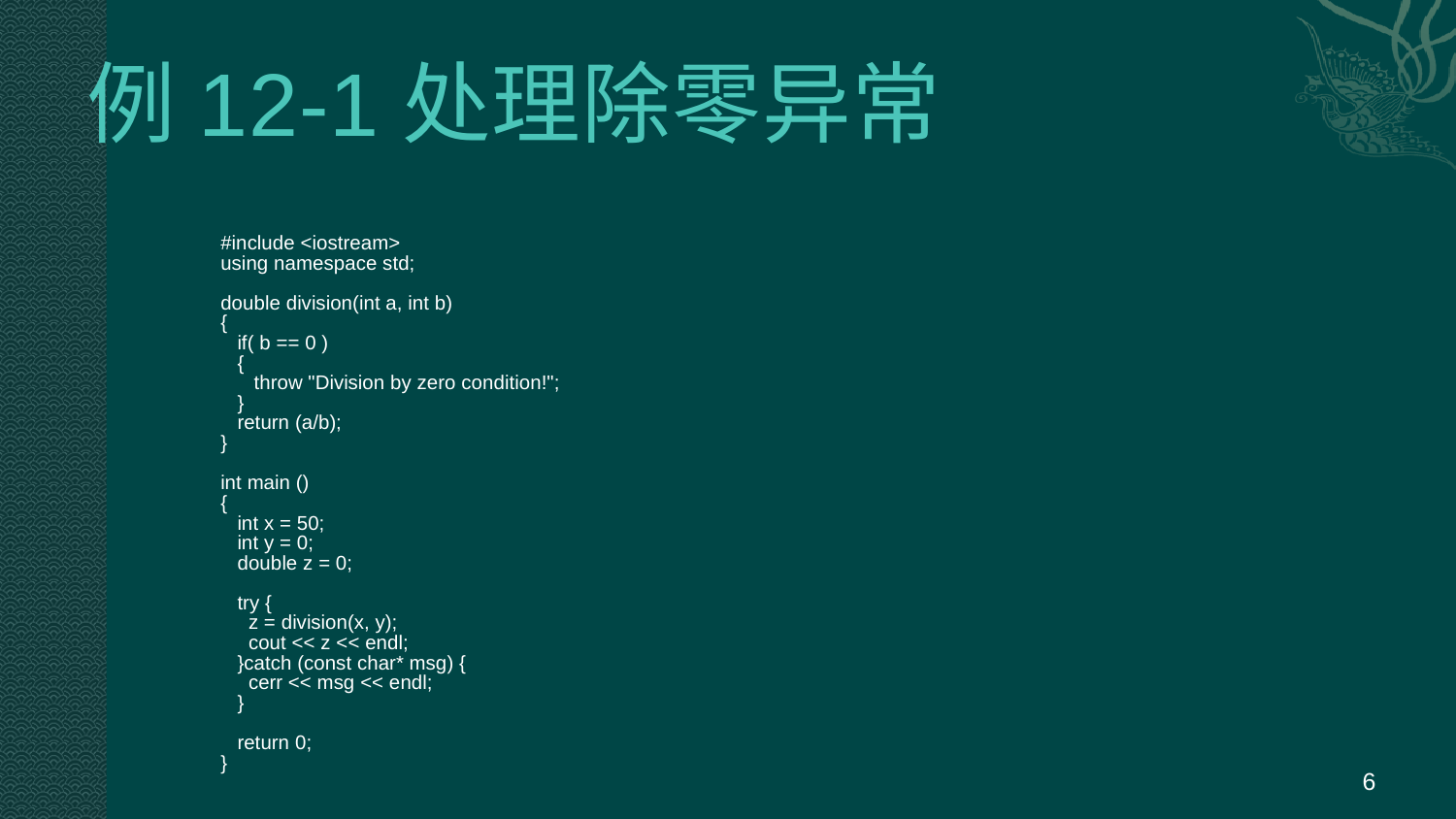

# 例12-1处理除零异常
#include <iostream>
using namespace std;

double division(int a, int b)
{
   if( b == 0 )
   {
      throw "Division by zero condition!";
   }
   return (a/b);
}

int main ()
{
   int x = 50;
   int y = 0;
   double z = 0;

   try {
     z = division(x, y);
     cout << z << endl;
   }catch (const char* msg) {
     cerr << msg << endl;
   }

   return 0;
}
6